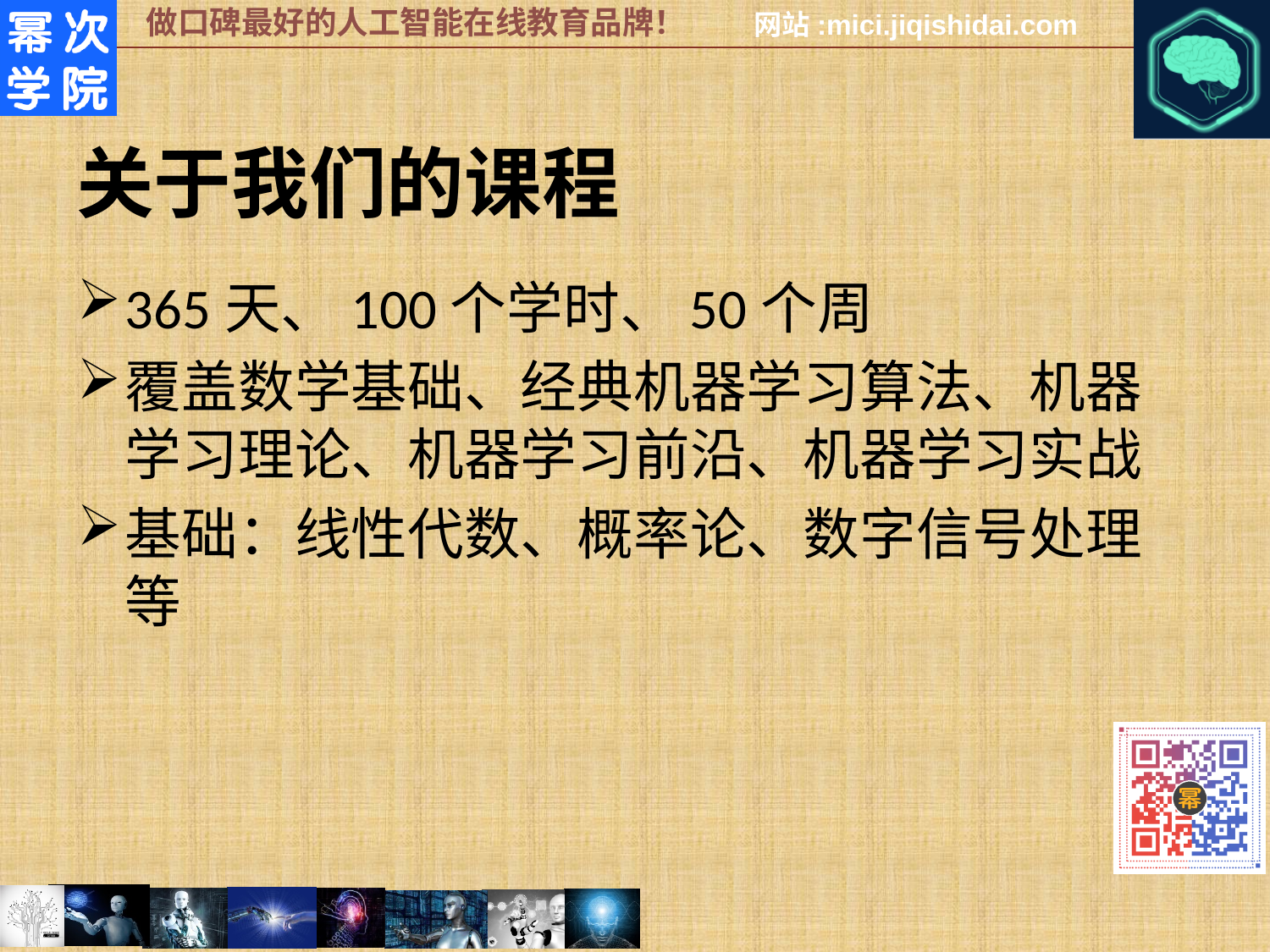

# 关于我们的课程
365天、100个学时、50个周
覆盖数学基础、经典机器学习算法、机器学习理论、机器学习前沿、机器学习实战
基础：线性代数、概率论、数字信号处理等